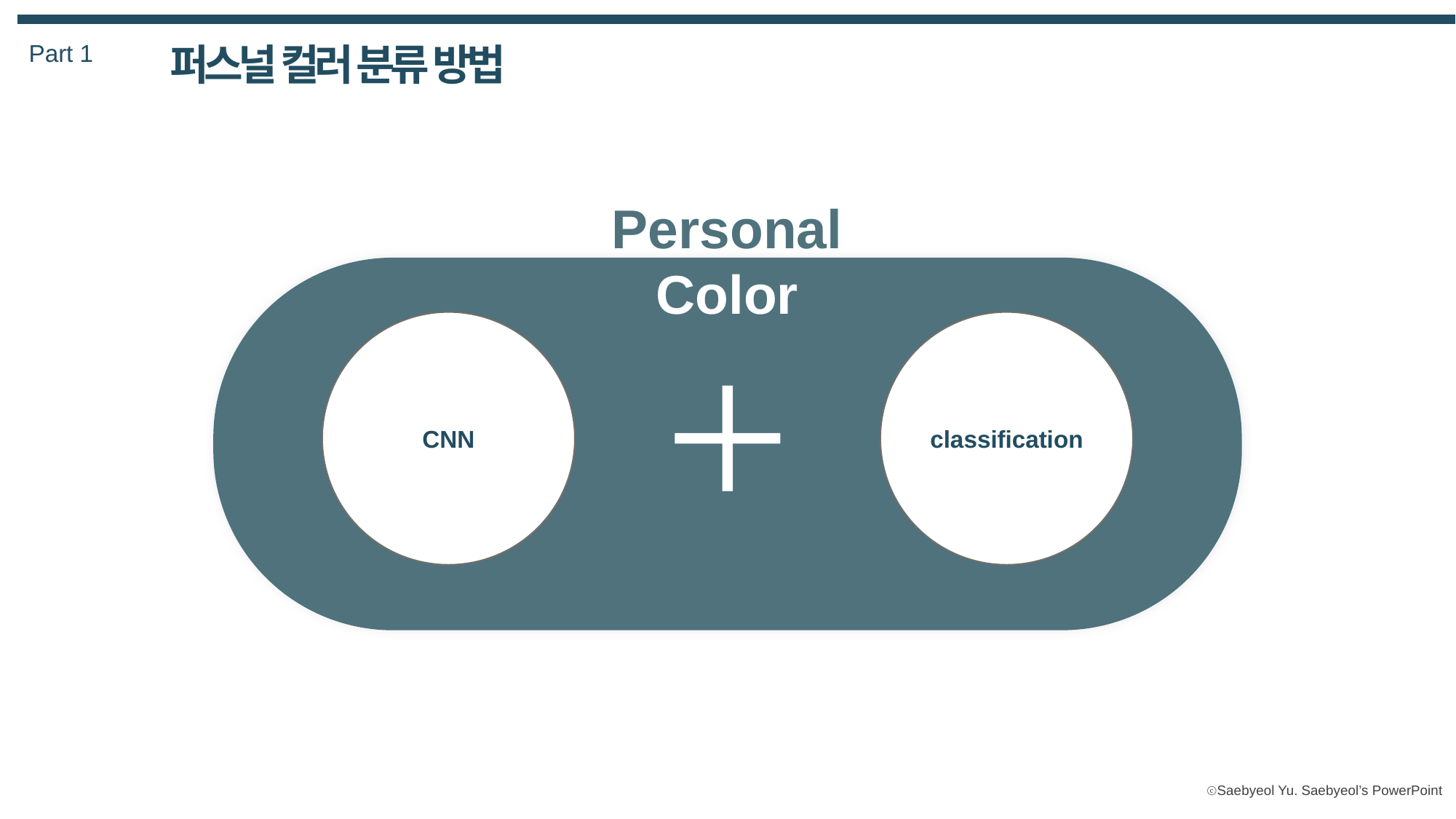

Part 1
퍼스널 컬러 분류 방법
Personal
Color

CNN

classification